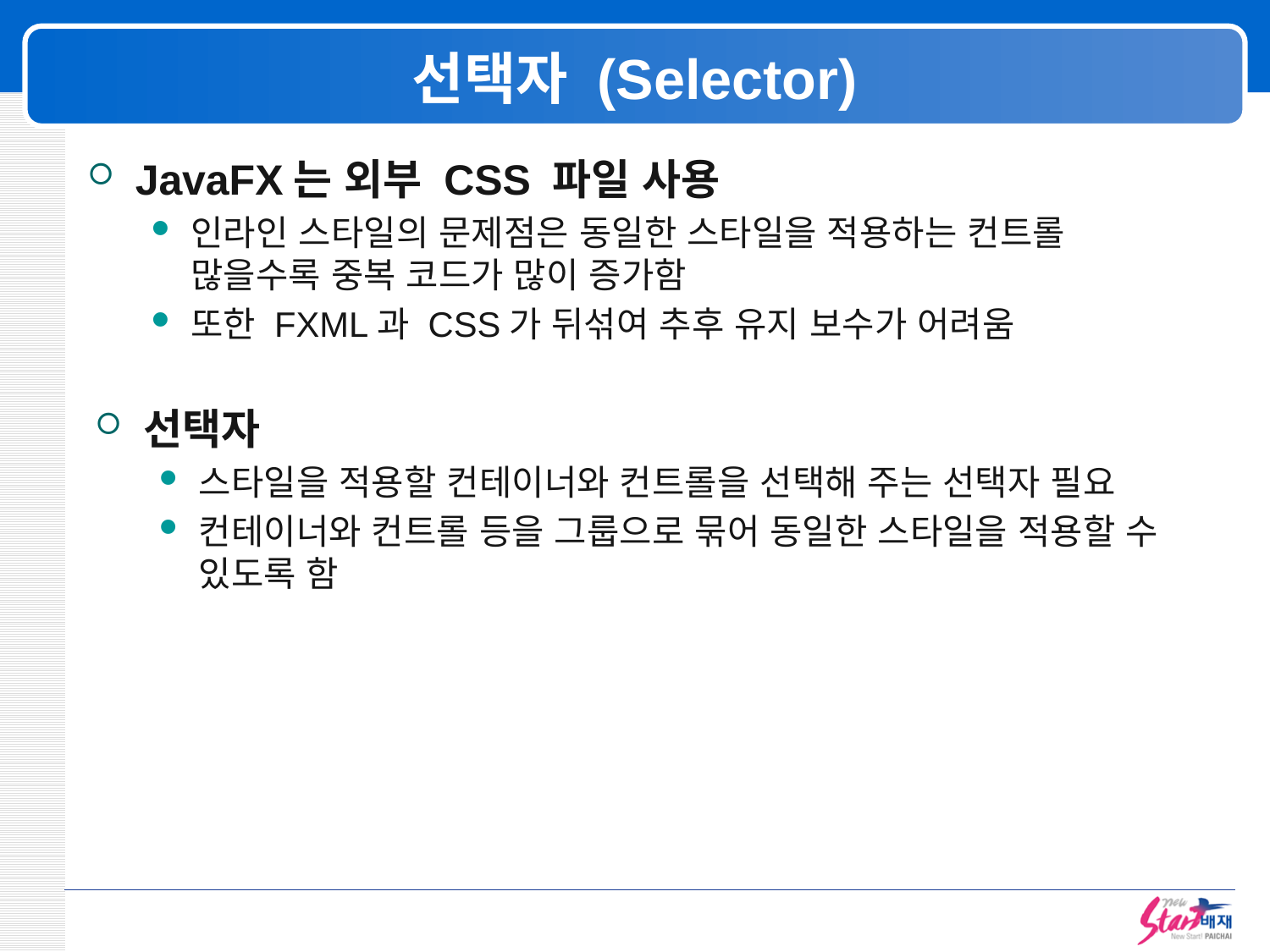

# 선택자 (Selector)
JavaFX는 외부 CSS 파일 사용
인라인 스타일의 문제점은 동일한 스타일을 적용하는 컨트롤 많을수록 중복 코드가 많이 증가함
또한 FXML과 CSS가 뒤섞여 추후 유지 보수가 어려움

선택자
스타일을 적용할 컨테이너와 컨트롤을 선택해 주는 선택자 필요
컨테이너와 컨트롤 등을 그룹으로 묶어 동일한 스타일을 적용할 수 있도록 함